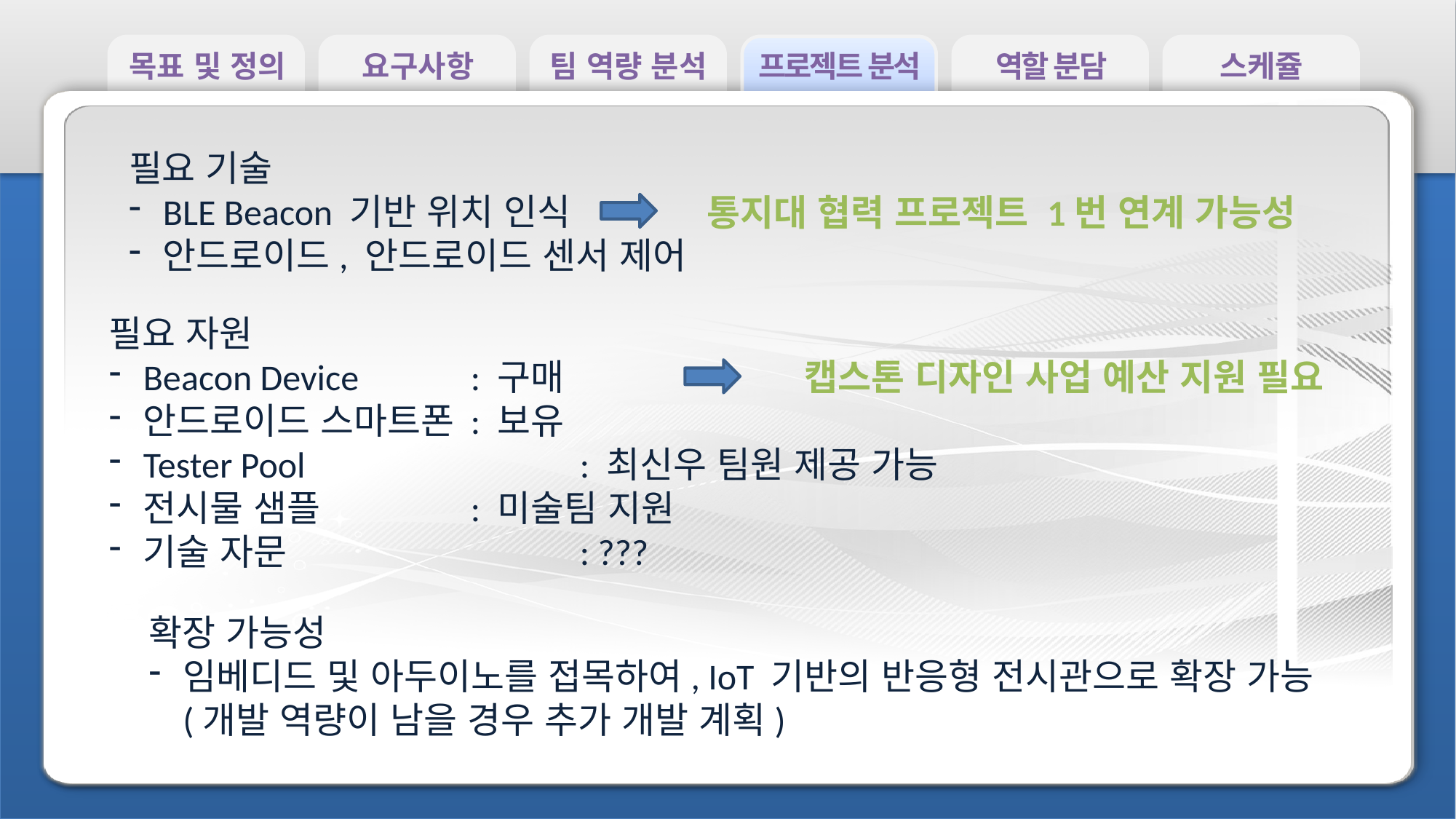

목표 및 정의
요구사항
팀 역량 분석
프로젝트 분석
역할 분담
스케쥴
필요 기술
BLE Beacon 기반 위치 인식
안드로이드, 안드로이드 센서 제어
통지대 협력 프로젝트 1번 연계 가능성

필요 자원
Beacon Device		: 구매
안드로이드 스마트폰	: 보유
Tester Pool 			: 최신우 팀원 제공 가능
전시물 샘플		: 미술팀 지원
기술 자문			: ???
캡스톤 디자인 사업 예산 지원 필요

확장 가능성
임베디드 및 아두이노를 접목하여, IoT 기반의 반응형 전시관으로 확장 가능
(개발 역량이 남을 경우 추가 개발 계획)